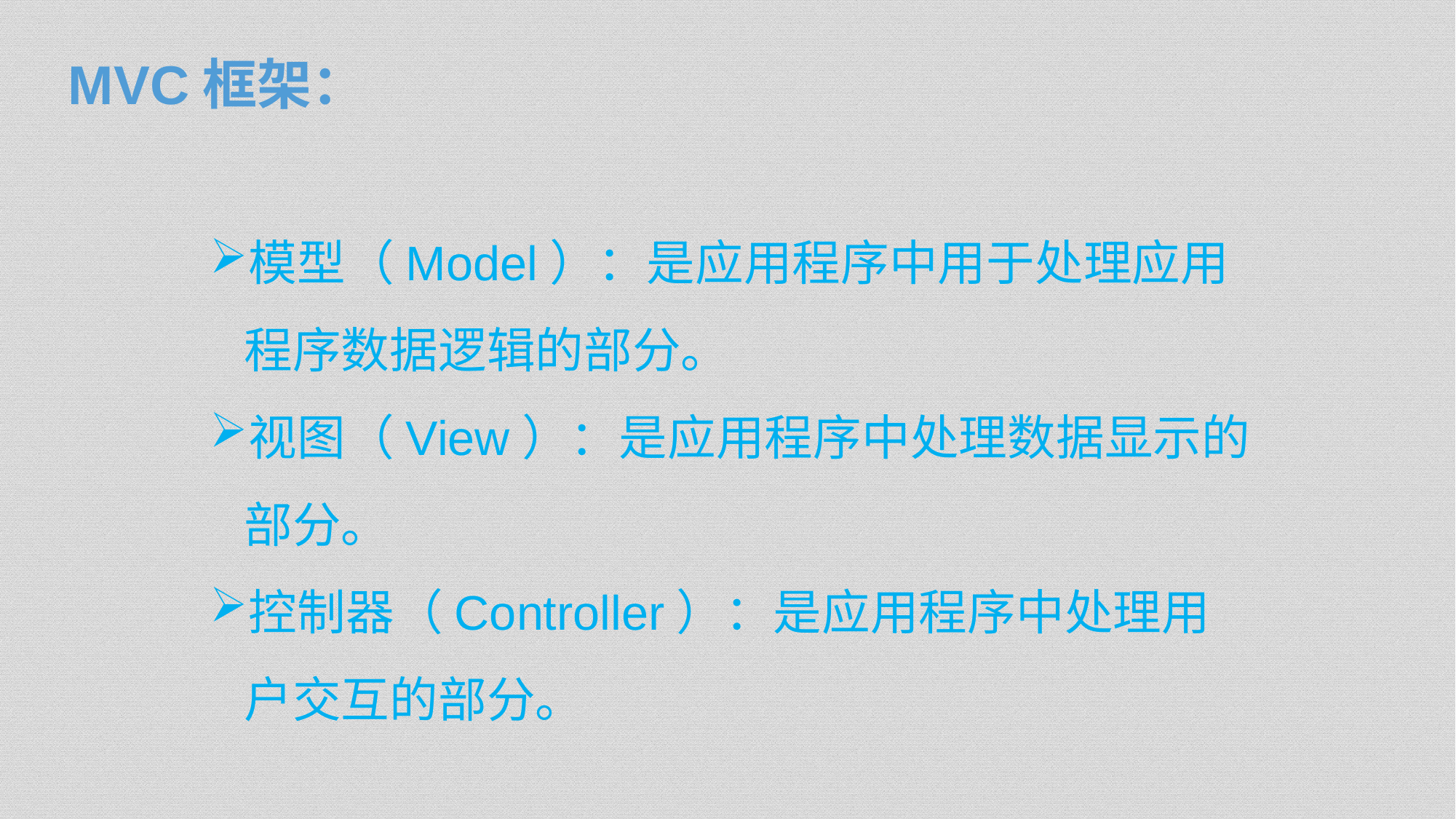

MVC框架：
模型（Model）：是应用程序中用于处理应用程序数据逻辑的部分。
视图（View）：是应用程序中处理数据显示的部分。
控制器（Controller）：是应用程序中处理用户交互的部分。